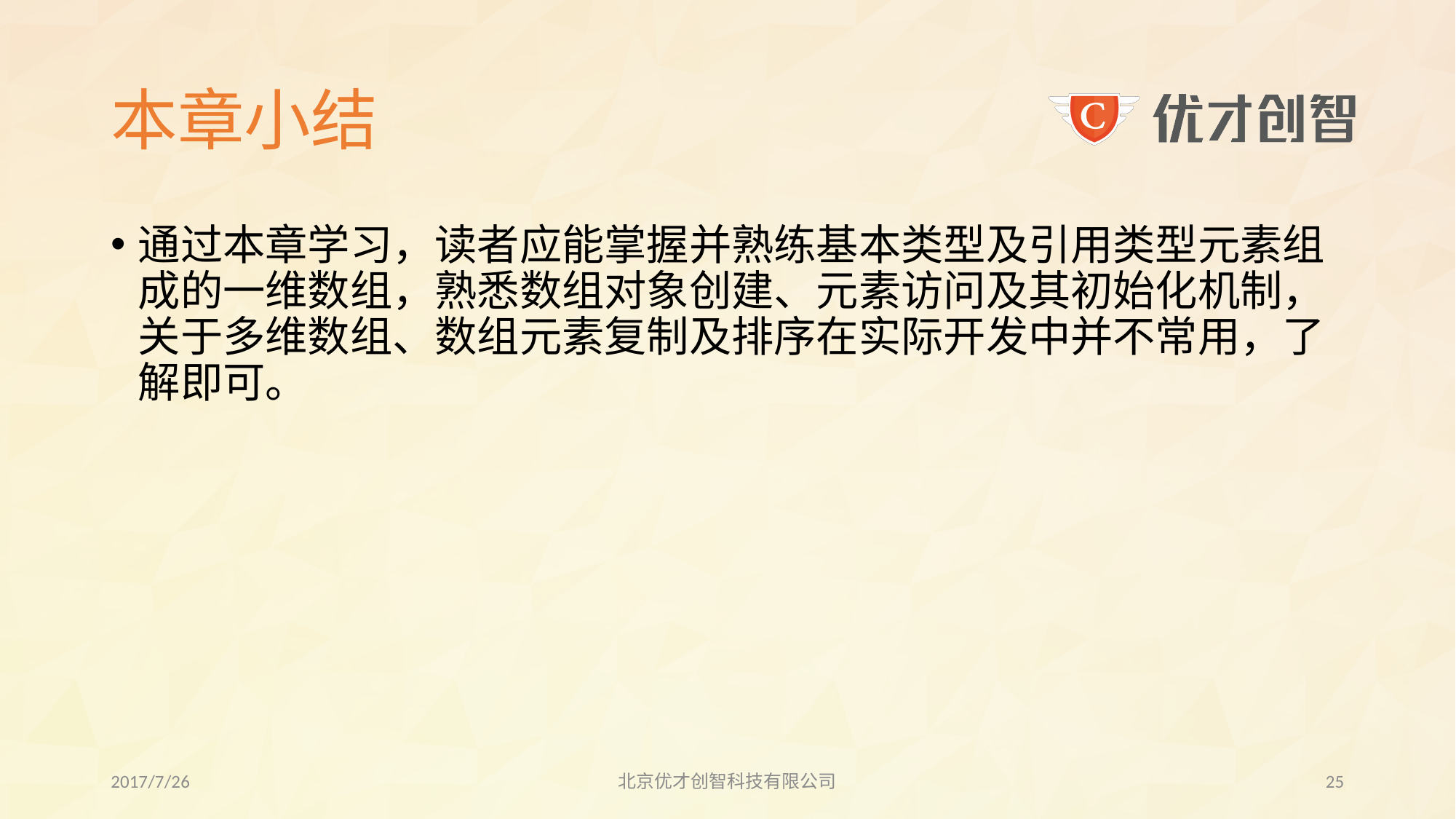

# 本章小结
通过本章学习，读者应能掌握并熟练基本类型及引用类型元素组成的一维数组，熟悉数组对象创建、元素访问及其初始化机制，关于多维数组、数组元素复制及排序在实际开发中并不常用，了解即可。
2017/7/26
北京优才创智科技有限公司
25